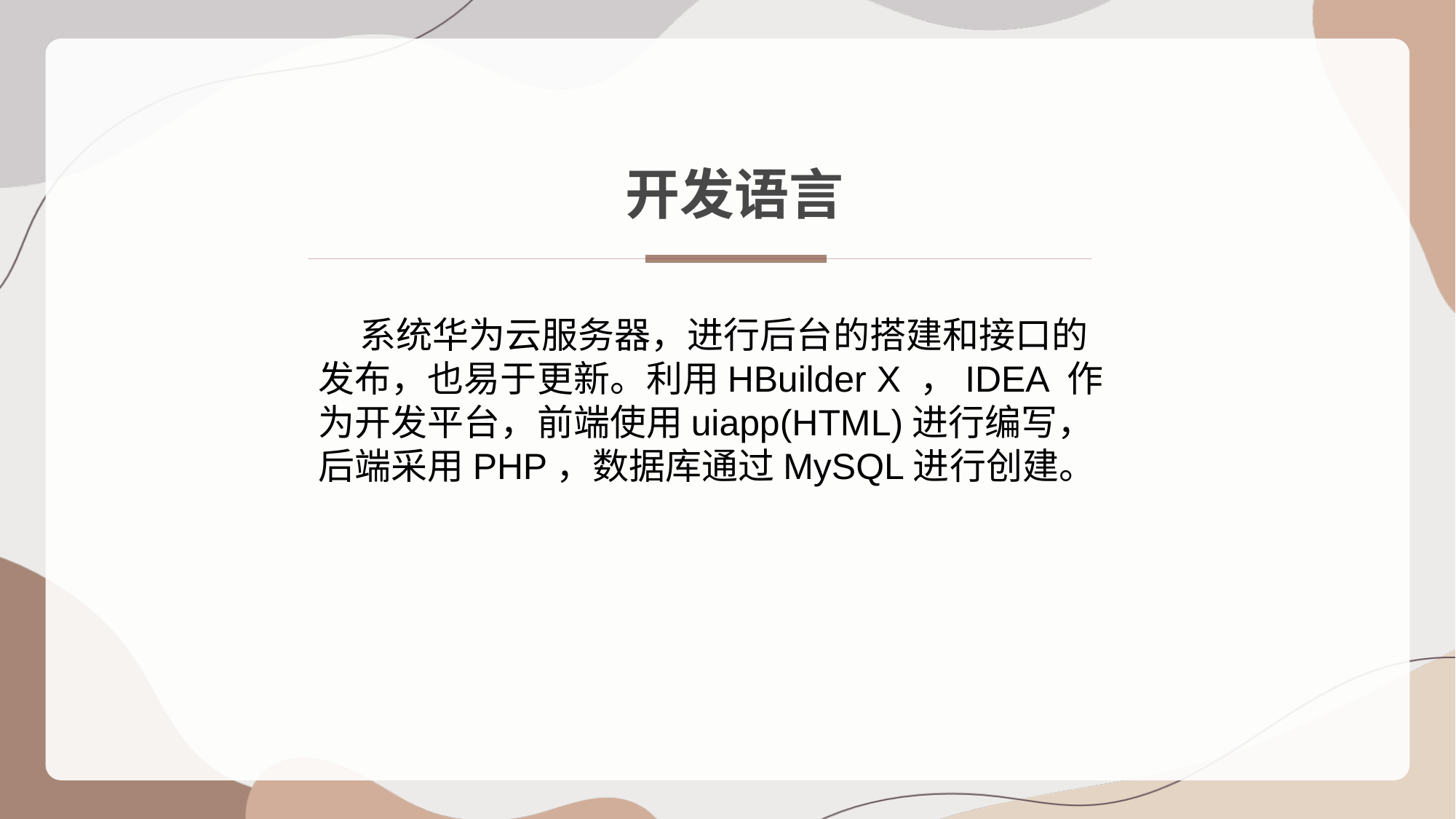

开发语言
    系统华为云服务器，进行后台的搭建和接口的发布，也易于更新。利用HBuilder X ，IDEA 作为开发平台，前端使用uiapp(HTML)进行编写，后端采用PHP，数据库通过MySQL进行创建。